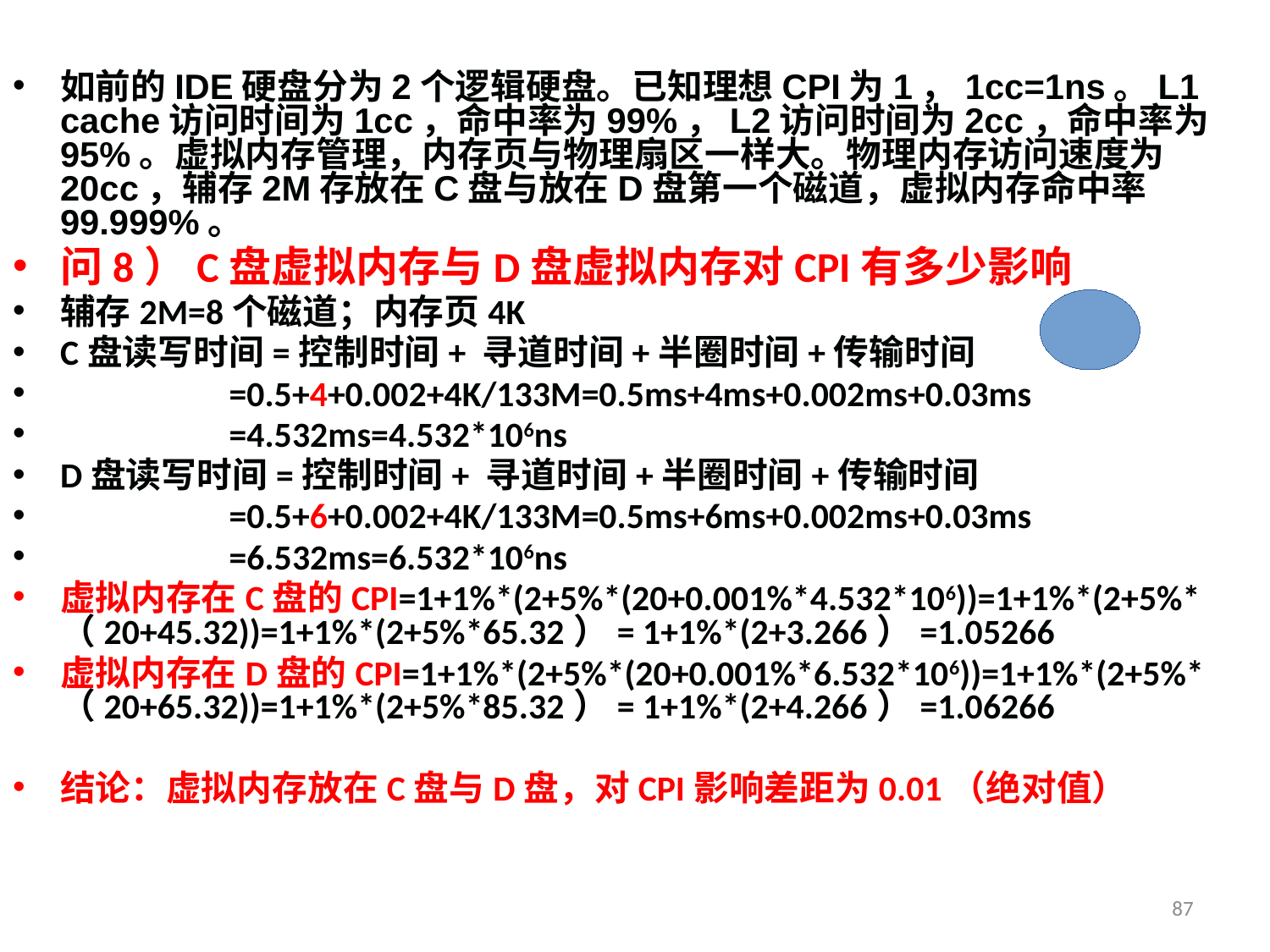

如前的IDE硬盘分为2个逻辑硬盘。已知理想CPI为1，1cc=1ns。L1 cache访问时间为1cc，命中率为99%，L2访问时间为2cc，命中率为95%。虚拟内存管理，内存页与物理扇区一样大。物理内存访问速度为20cc，辅存2M存放在C盘与放在D盘第一个磁道，虚拟内存命中率99.999%。
问8）C盘虚拟内存与D盘虚拟内存对CPI有多少影响
辅存2M=8个磁道；内存页4K
C盘读写时间=控制时间+ 寻道时间+半圈时间+传输时间
                     =0.5+4+0.002+4K/133M=0.5ms+4ms+0.002ms+0.03ms
                     =4.532ms=4.532*106ns
D盘读写时间=控制时间+ 寻道时间+半圈时间+传输时间
                     =0.5+6+0.002+4K/133M=0.5ms+6ms+0.002ms+0.03ms
                     =6.532ms=6.532*106ns
虚拟内存在C盘的CPI=1+1%*(2+5%*(20+0.001%*4.532*106))=1+1%*(2+5%*（20+45.32))=1+1%*(2+5%*65.32）= 1+1%*(2+3.266）=1.05266
虚拟内存在D盘的CPI=1+1%*(2+5%*(20+0.001%*6.532*106))=1+1%*(2+5%*（20+65.32))=1+1%*(2+5%*85.32）= 1+1%*(2+4.266）=1.06266

结论：虚拟内存放在C盘与D盘，对CPI影响差距为0.01（绝对值）

87